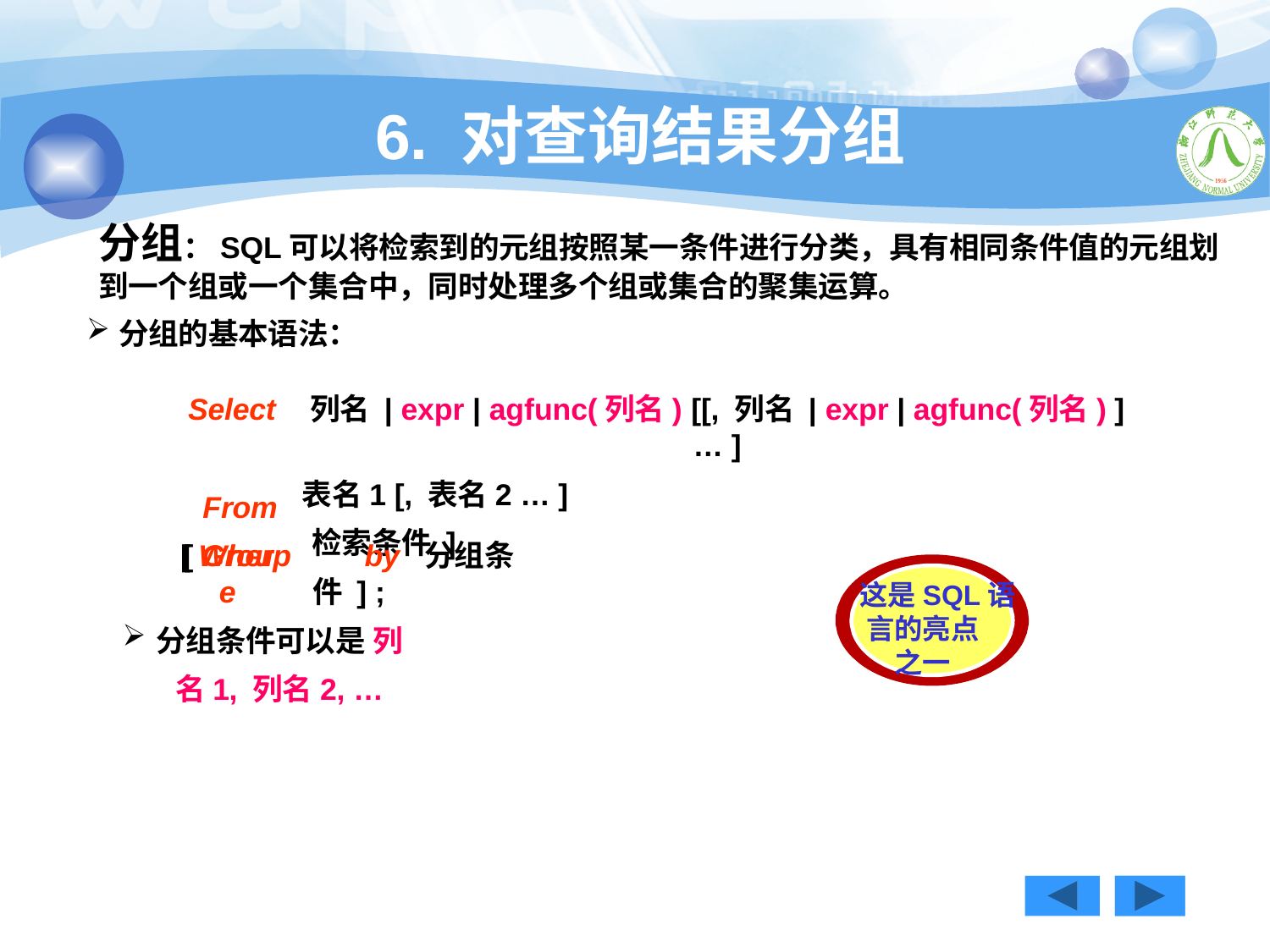

# 6. 对查询结果分组
分组：SQL可以将检索到的元组按照某一条件进行分类，具有相同条件值的元组划到一个组或一个集合中，同时处理多个组或集合的聚集运算。
分组的基本语法：
Select  From
[ Where
列名 | expr | agfunc(列名)	[[, 列名 | expr | agfunc(列名) ] … ]
表名1 [, 表名2 … ]
检索条件 ]
[ Group	by	分组条件 ] ;
分组条件可以是 列名1, 列名2, …

这是SQL语 言的亮点 之一